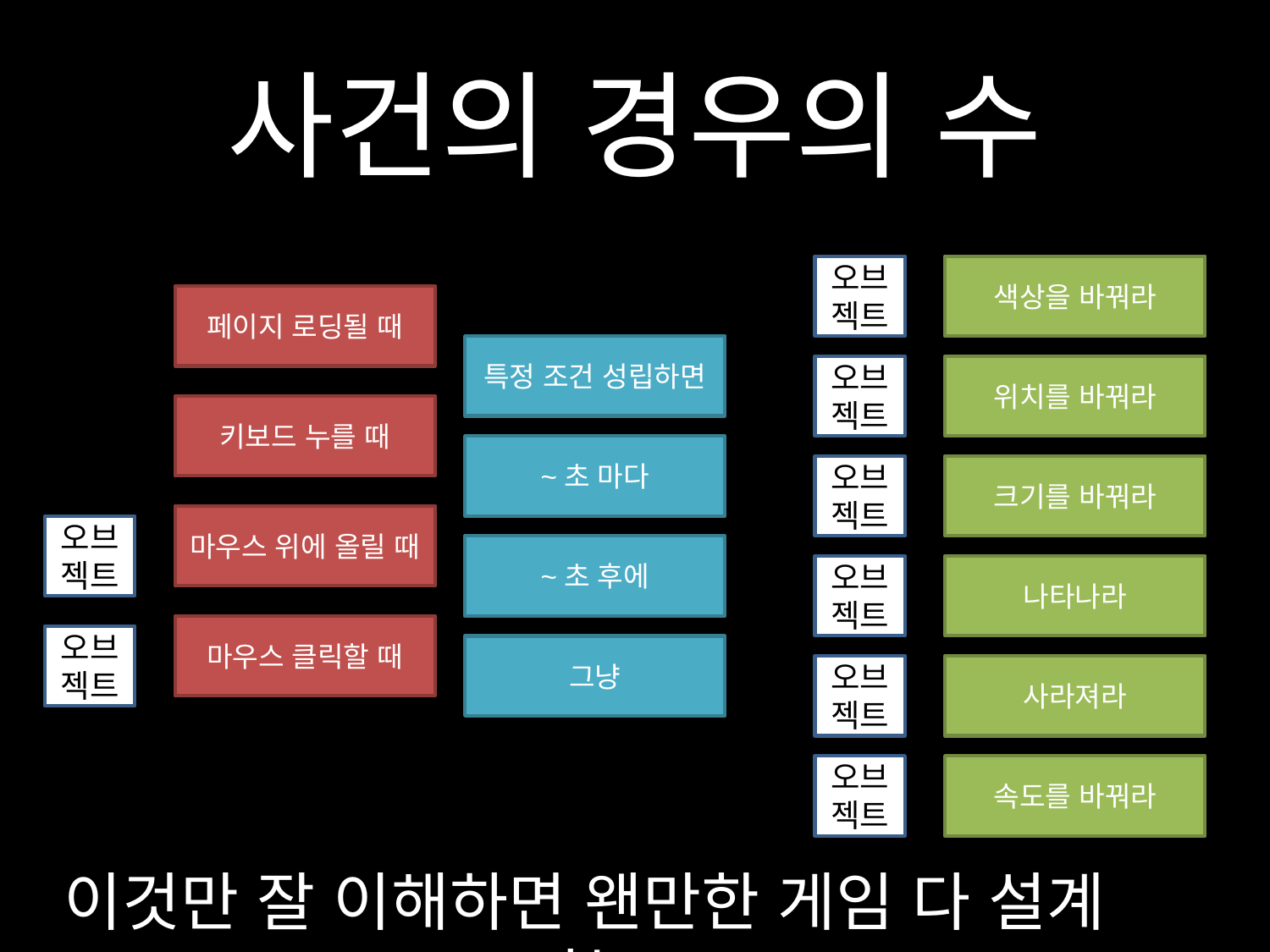

사건의 경우의 수
오브
젝트
색상을 바꿔라
페이지 로딩될 때
특정 조건 성립하면
오브
젝트
위치를 바꿔라
키보드 누를 때
~초 마다
오브
젝트
크기를 바꿔라
마우스 위에 올릴 때
오브
젝트
~초 후에
오브
젝트
나타나라
마우스 클릭할 때
오브
젝트
그냥
오브
젝트
사라져라
오브
젝트
속도를 바꿔라
이것만 잘 이해하면 왠만한 게임 다 설계 가능